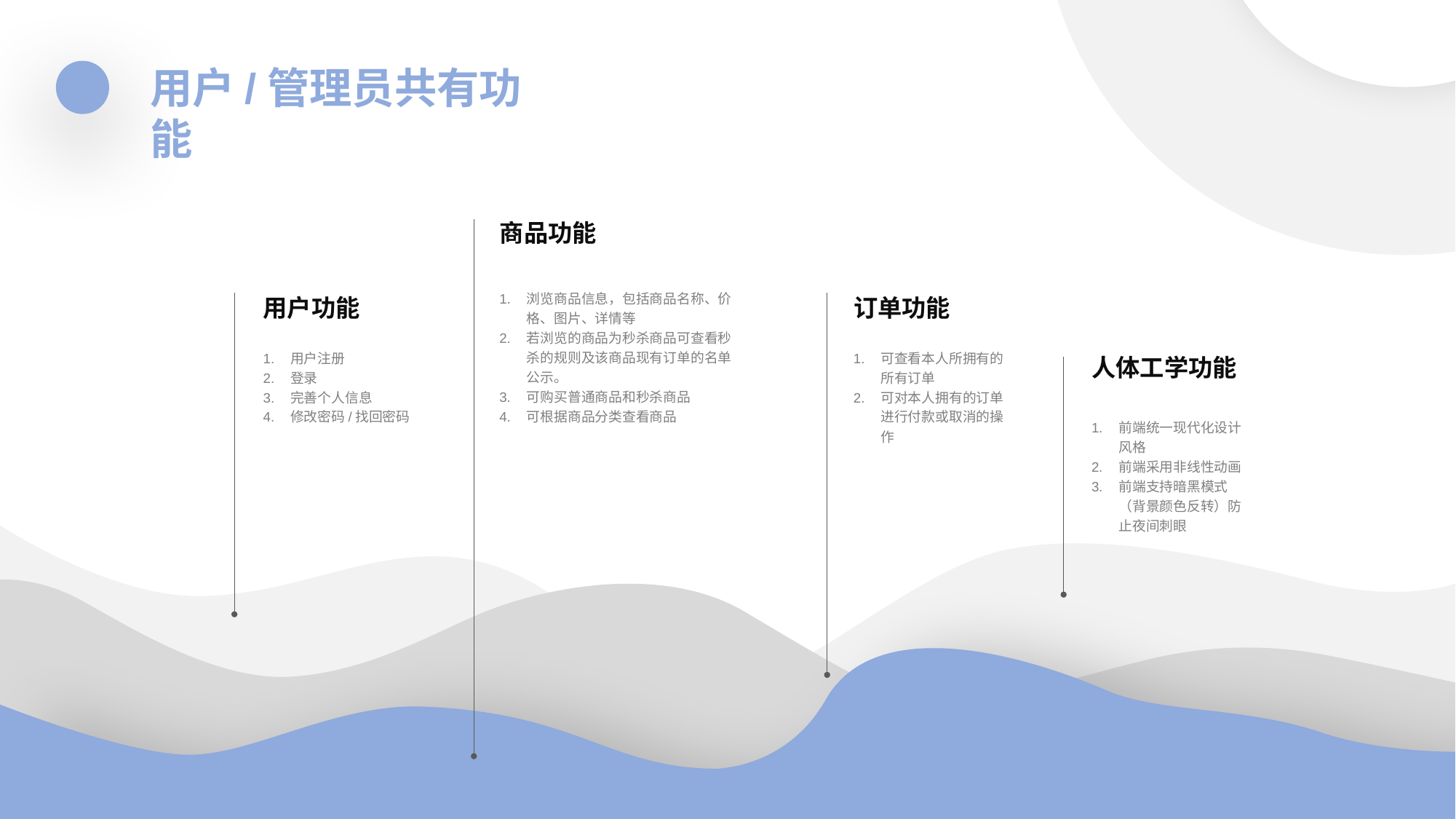

用户/管理员共有功能

商品功能
浏览商品信息，包括商品名称、价格、图片、详情等
若浏览的商品为秒杀商品可查看秒杀的规则及该商品现有订单的名单公示。
可购买普通商品和秒杀商品
可根据商品分类查看商品

用户功能
用户注册
登录
完善个人信息
修改密码/找回密码
订单功能
可查看本人所拥有的所有订单
可对本人拥有的订单进行付款或取消的操作

人体工学功能
前端统一现代化设计风格
前端采用非线性动画
前端支持暗黑模式（背景颜色反转）防止夜间刺眼